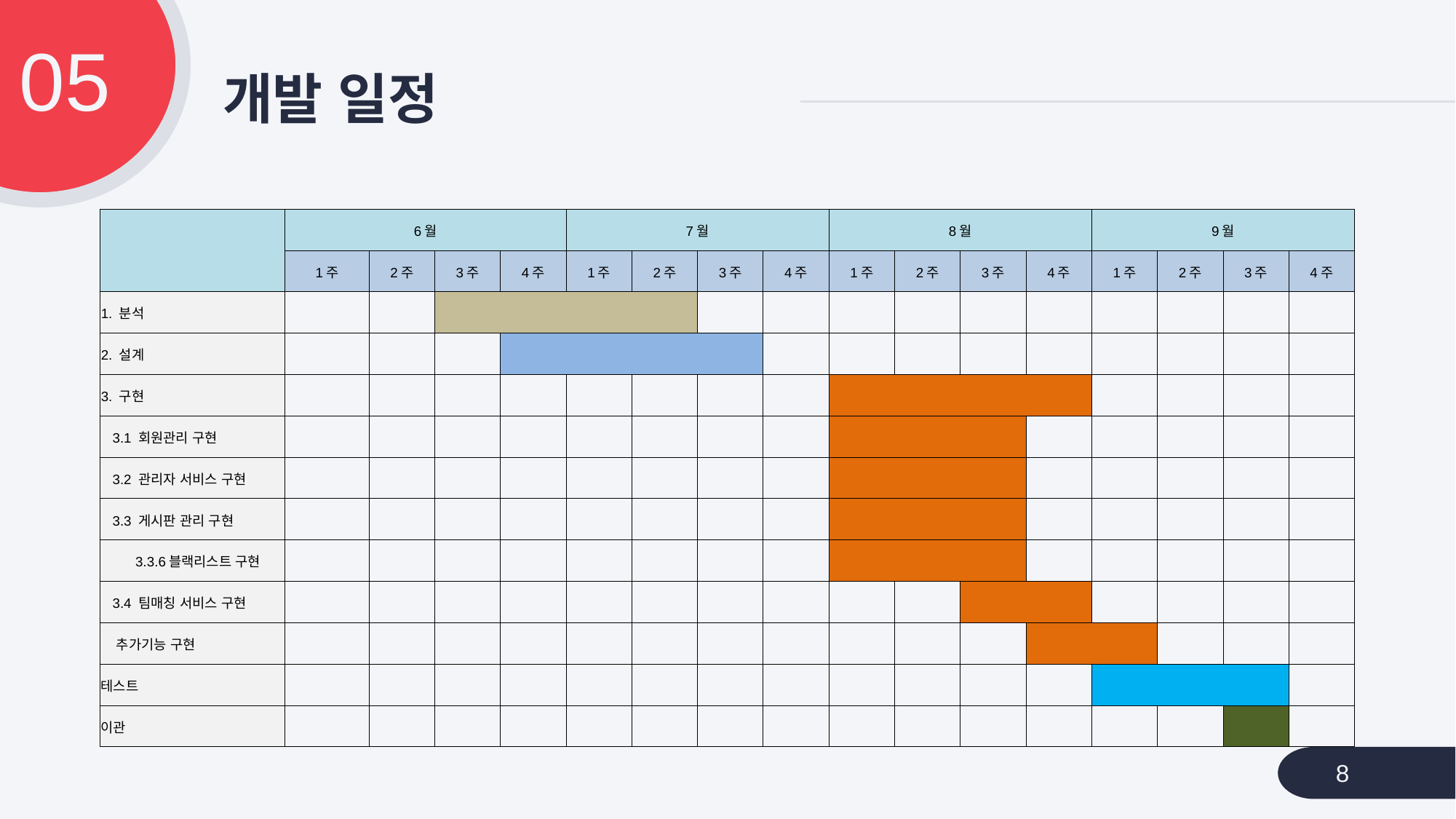

05
# 개발 일정
|  | 6월 |  |  |  | 7월 |  |  |  | 8월 |  |  |  | 9월 |  |  |  |
| --- | --- | --- | --- | --- | --- | --- | --- | --- | --- | --- | --- | --- | --- | --- | --- | --- |
|  | 1주 | 2주 | 3주 | 4주 | 1주 | 2주 | 3주 | 4주 | 1주 | 2주 | 3주 | 4주 | 1주 | 2주 | 3주 | 4주 |
| 1. 분석 |  |  |  |  |  |  |  |  |  |  |  |  |  |  |  |  |
| 2. 설계 |  |  |  |  |  |  |  |  |  |  |  |  |  |  |  |  |
| 3. 구현 |  |  |  |  |  |  |  |  |  |  |  |  |  |  |  |  |
| 3.1 회원관리 구현 |  |  |  |  |  |  |  |  |  |  |  |  |  |  |  |  |
| 3.2 관리자 서비스 구현 |  |  |  |  |  |  |  |  |  |  |  |  |  |  |  |  |
| 3.3 게시판 관리 구현 |  |  |  |  |  |  |  |  |  |  |  |  |  |  |  |  |
| 3.3.6블랙리스트 구현 |  |  |  |  |  |  |  |  |  |  |  |  |  |  |  |  |
| 3.4 팀매칭 서비스 구현 |  |  |  |  |  |  |  |  |  |  |  |  |  |  |  |  |
| 추가기능 구현 |  |  |  |  |  |  |  |  |  |  |  |  |  |  |  |  |
| 테스트 |  |  |  |  |  |  |  |  |  |  |  |  |  |  |  |  |
| 이관 |  |  |  |  |  |  |  |  |  |  |  |  |  |  |  |  |
8